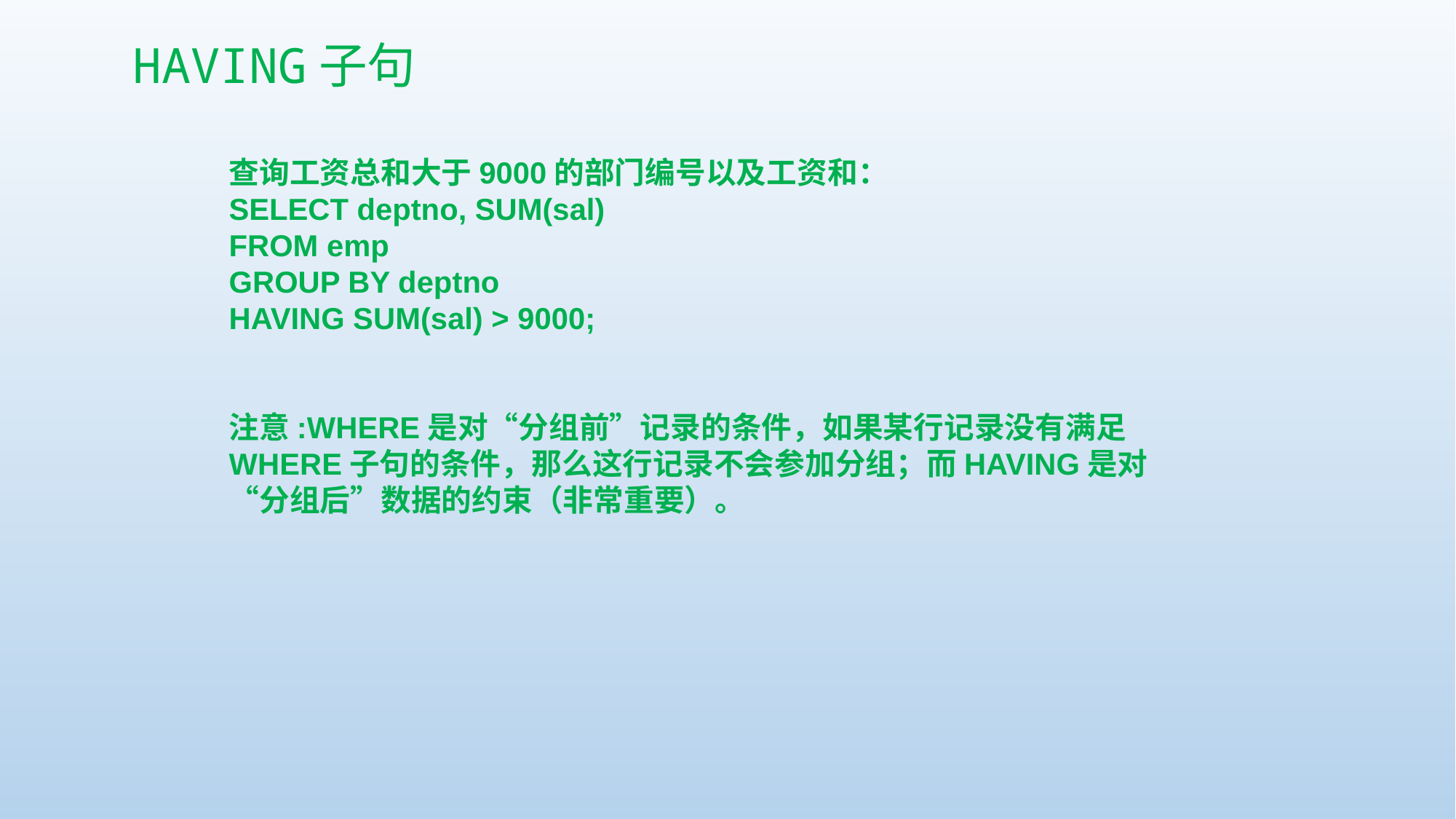

HAVING子句

查询工资总和大于9000的部门编号以及工资和：
SELECT deptno, SUM(sal)
FROM emp
GROUP BY deptno
HAVING SUM(sal) > 9000;

注意:WHERE是对“分组前”记录的条件，如果某行记录没有满足WHERE子句的条件，那么这行记录不会参加分组；而HAVING是对“分组后”数据的约束（非常重要）。